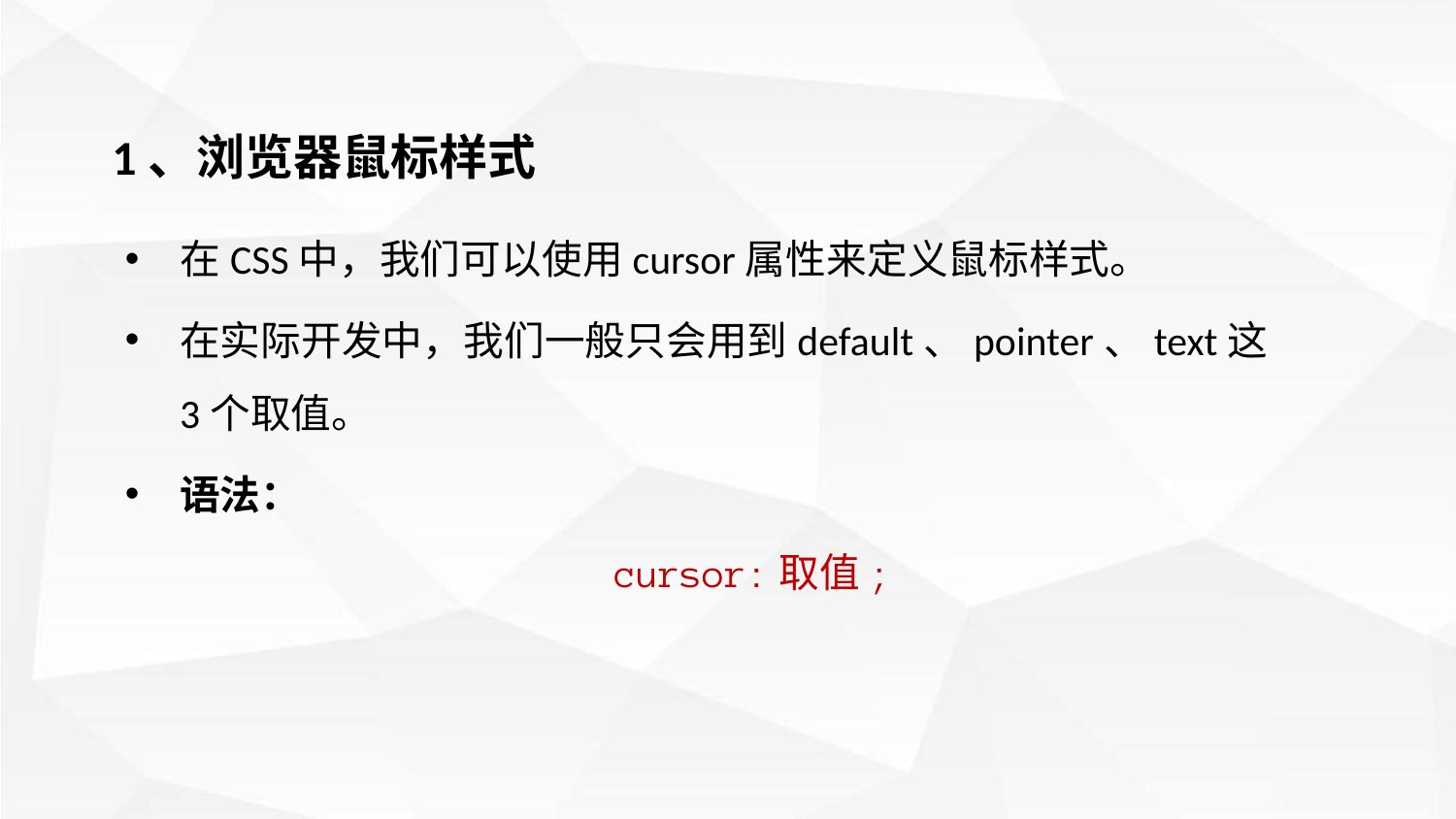

1、浏览器鼠标样式
在CSS中，我们可以使用cursor属性来定义鼠标样式。
在实际开发中，我们一般只会用到default、pointer、text这3个取值。
语法：
cursor:取值;